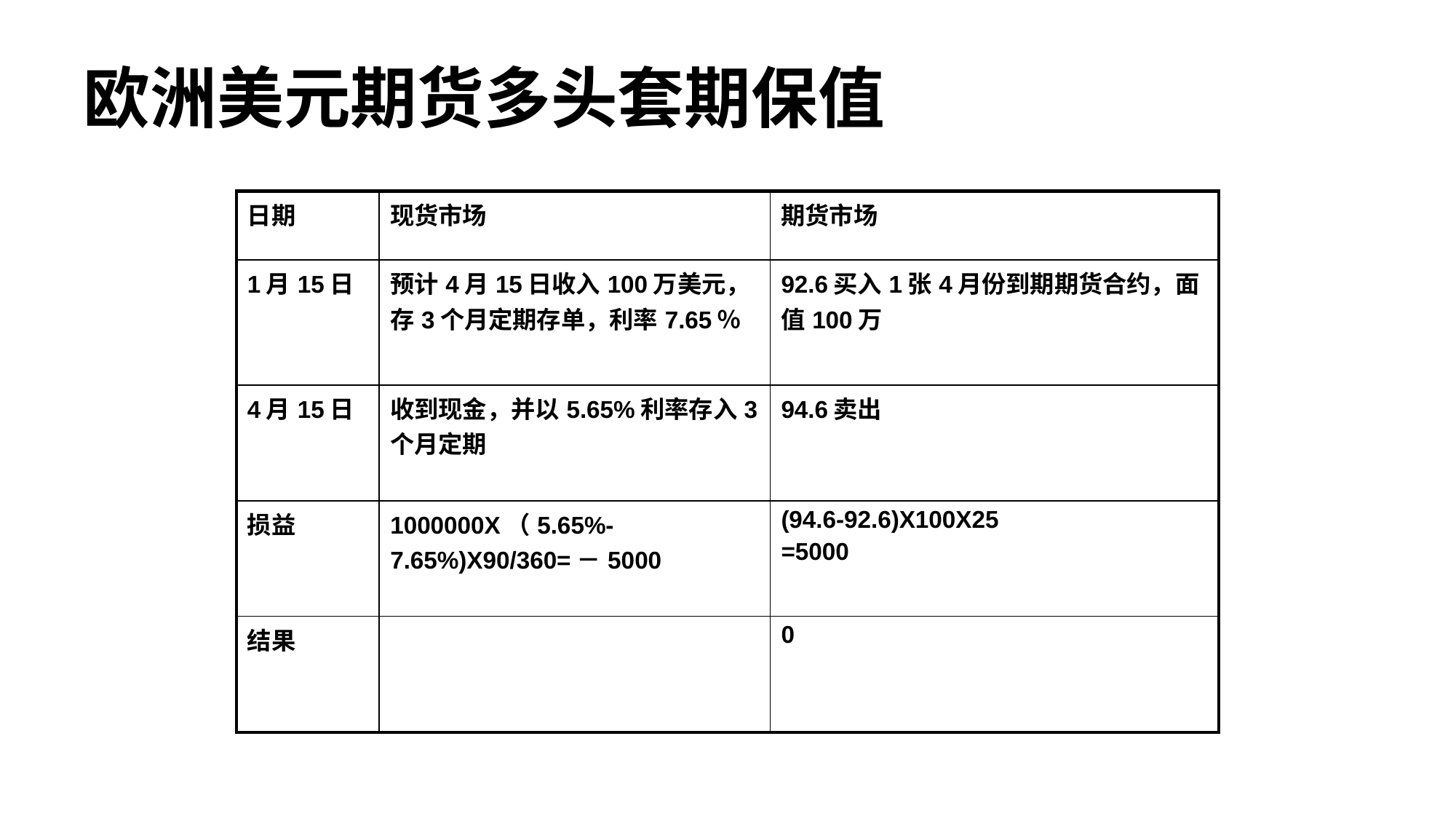

# 欧洲美元期货多头套期保值
| 日期 | 现货市场 | 期货市场 |
| --- | --- | --- |
| 1月15日 | 预计4月15日收入100万美元，存3个月定期存单，利率7.65％ | 92.6买入1张4月份到期期货合约，面值100万 |
| 4月15日 | 收到现金，并以5.65%利率存入3个月定期 | 94.6卖出 |
| 损益 | 1000000X（5.65%-7.65%)X90/360=－5000 | (94.6-92.6)X100X25 =5000 |
| 结果 |  | 0 |